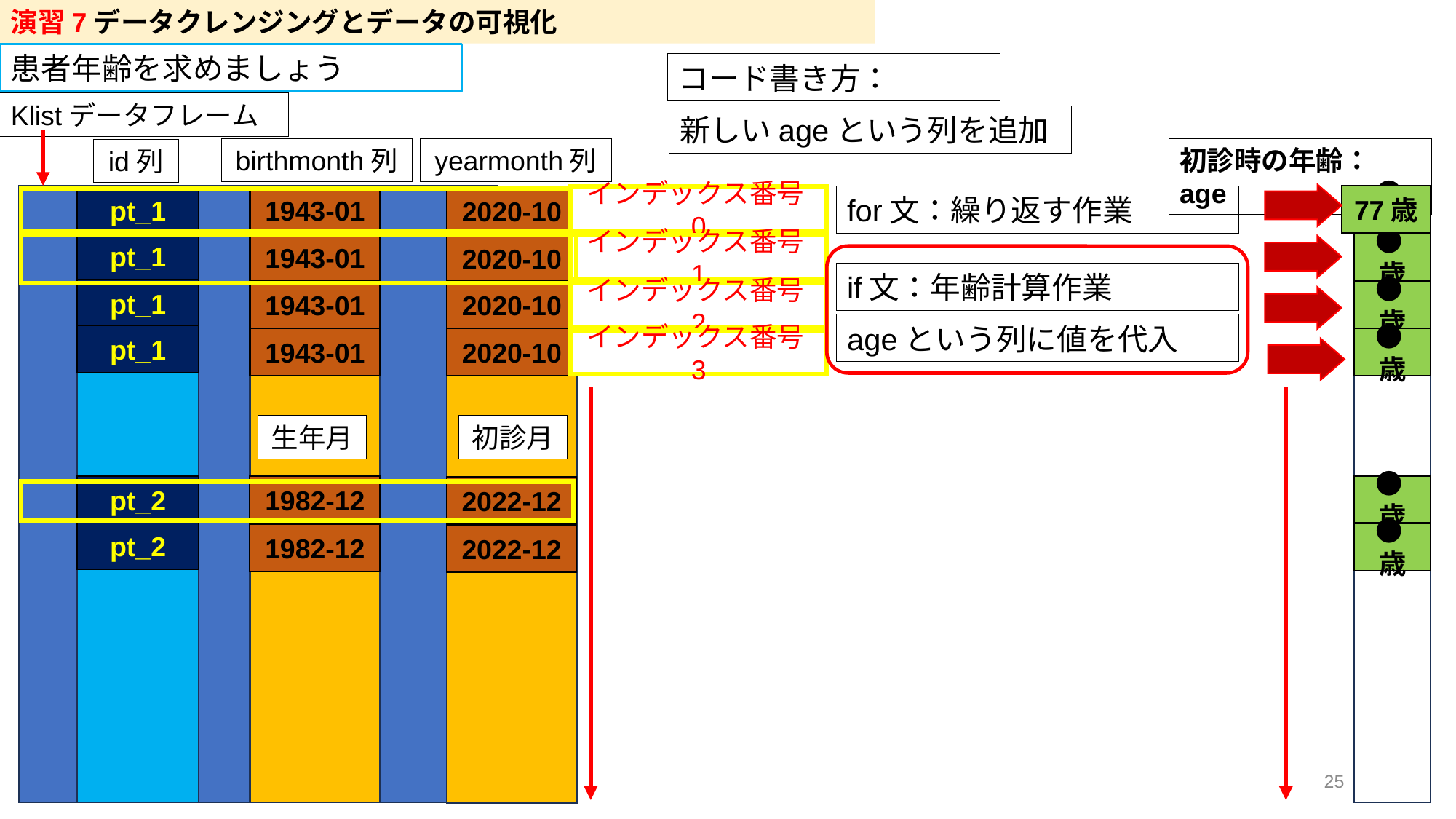

演習7データクレンジングとデータの可視化
患者年齢を求めましょう
コード書き方：
Klistデータフレーム
新しいageという列を追加
birthmonth列
yearmonth列
初診時の年齢：age
id列

77歳

●歳
for文：繰り返す作業

pt_1
1943-01

インデックス番号0
2020-10

pt_1
●歳
1943-01
2020-10

インデックス番号1

if文：年齢計算作業
pt_1
1943-01
●歳
2020-10
インデックス番号2

ageという列に値を代入
pt_1
1943-01
2020-10
●歳
インデックス番号3

生年月
初診月
●歳
pt_2
1982-12
2022-12

pt_2
●歳
1982-12
2022-12
25